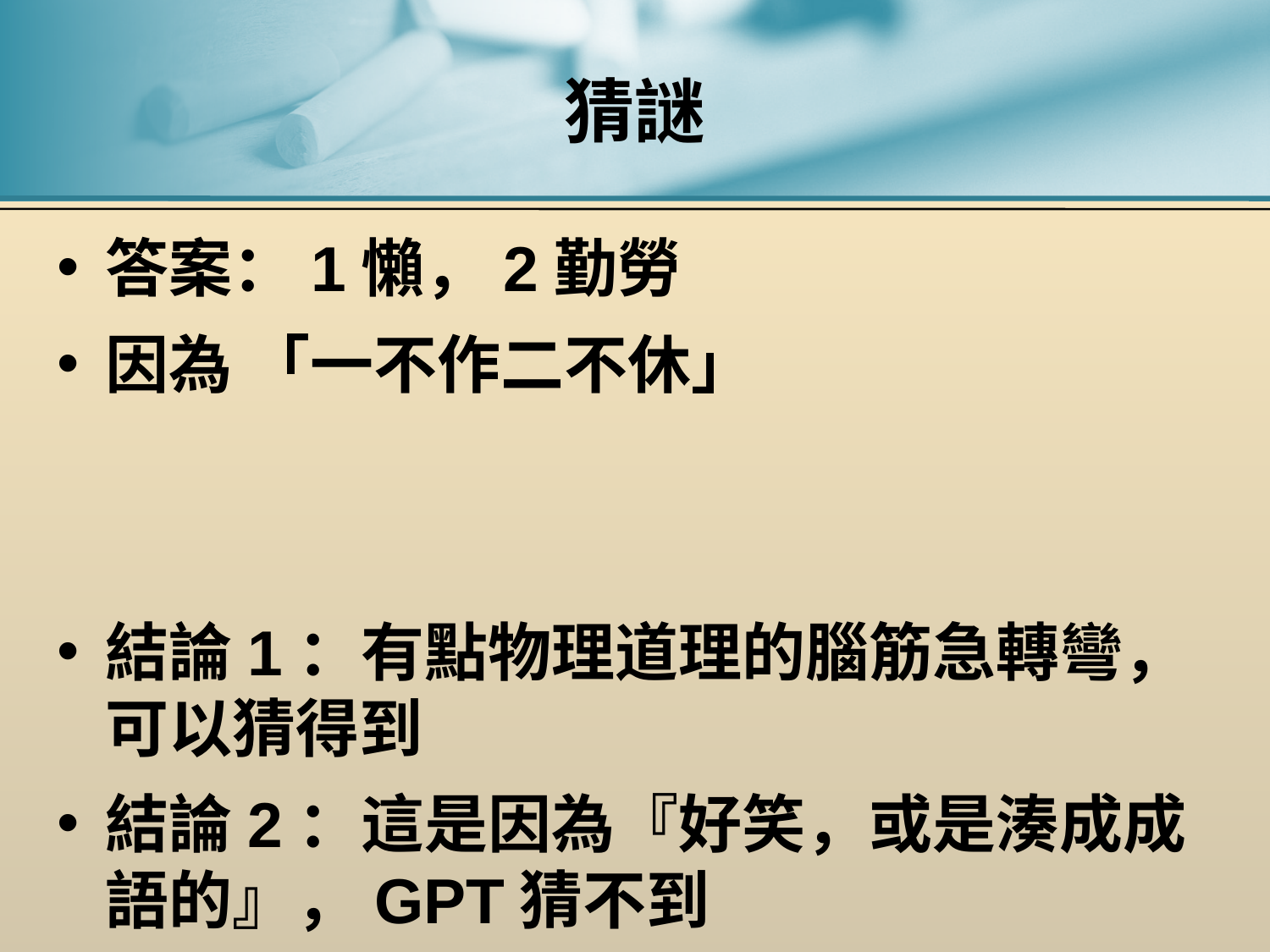

# 猜謎
答案：1懶，2勤勞
因為 「一不作二不休」

結論1：有點物理道理的腦筋急轉彎，可以猜得到
結論2：這是因為『好笑，或是湊成成語的』，GPT猜不到